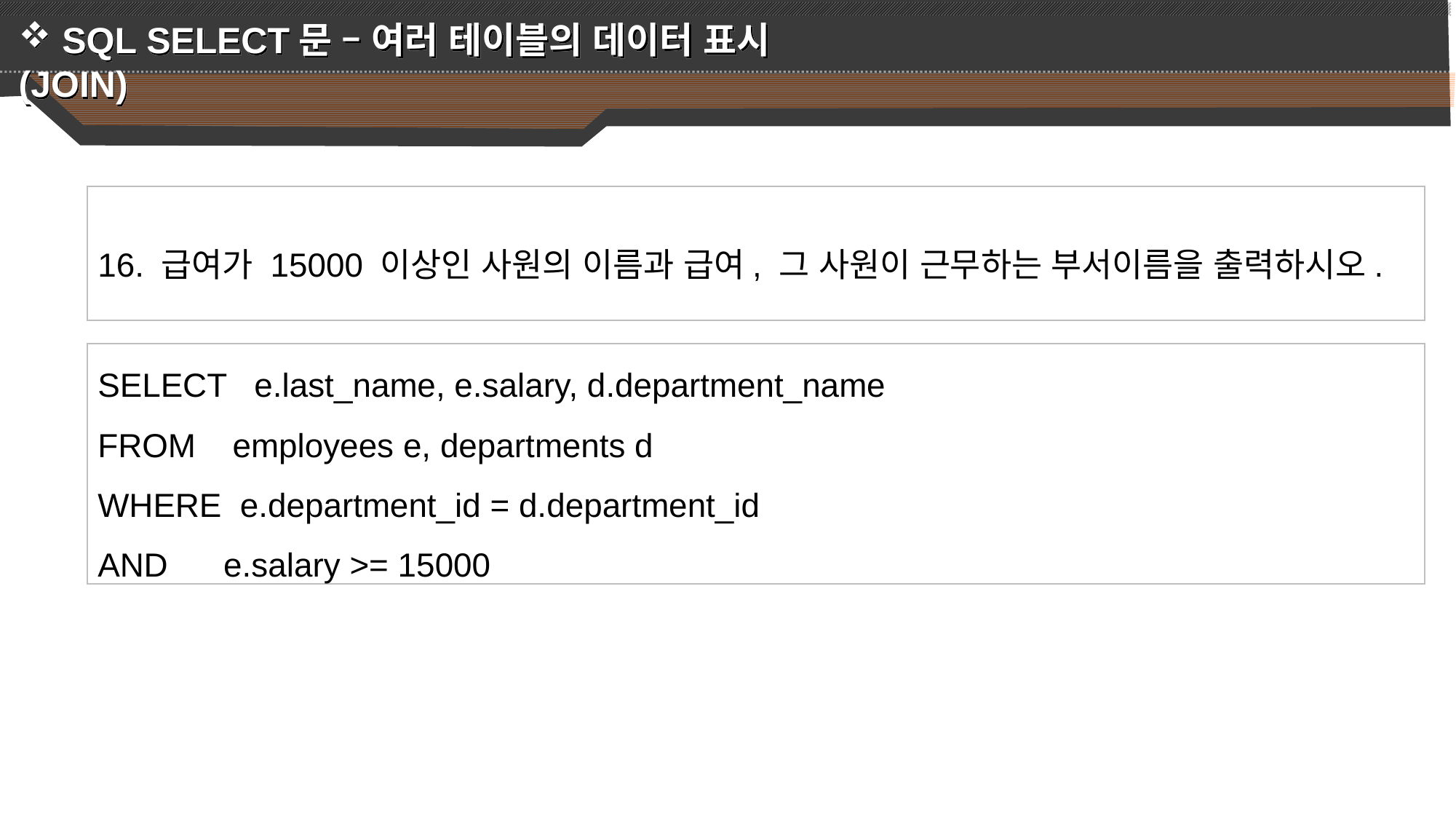

SQL SELECT문 – 여러 테이블의 데이터 표시(JOIN)

16. 급여가 15000 이상인 사원의 이름과 급여, 그 사원이 근무하는 부서이름을 출력하시오.
SELECT   e.last_name, e.salary, d.department_name
FROM    employees e, departments d
WHERE  e.department_id = d.department_id
AND      e.salary >= 15000